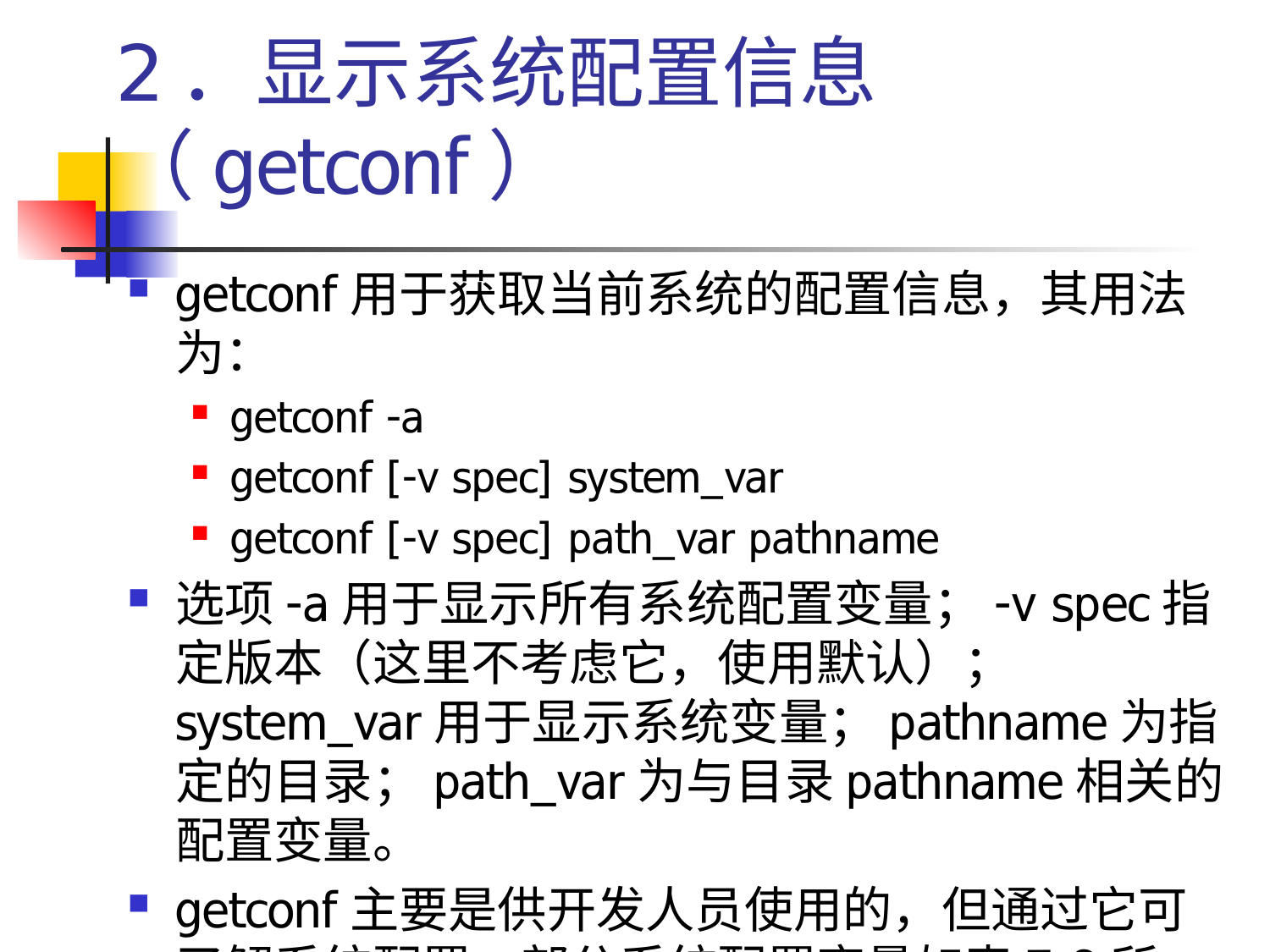

# 2．显示系统配置信息（getconf）
getconf用于获取当前系统的配置信息，其用法为：
getconf -a
getconf [-v spec] system_var
getconf [-v spec] path_var pathname
选项-a用于显示所有系统配置变量；-v spec指定版本（这里不考虑它，使用默认）；system_var用于显示系统变量；pathname为指定的目录；path_var为与目录pathname相关的配置变量。
getconf主要是供开发人员使用的，但通过它可了解系统配置，部分系统配置变量如表7-8所示。